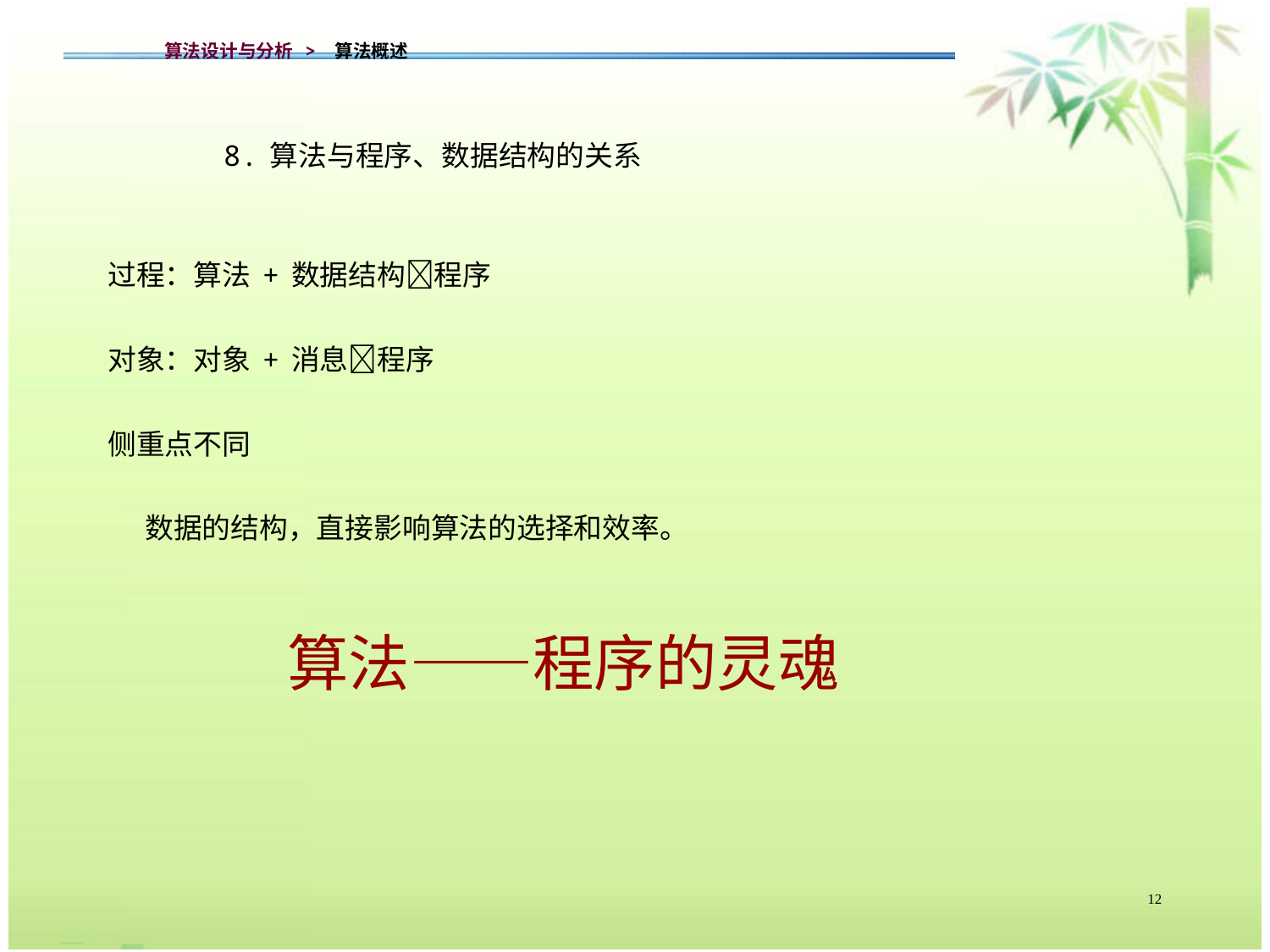

算法设计与分析 > 算法概述
8.算法与程序、数据结构的关系
过程：算法+数据结构≈程序
对象：对象+消息≈程序
侧重点不同
    数据的结构，直接影响算法的选择和效率。
算法——程序的灵魂
12